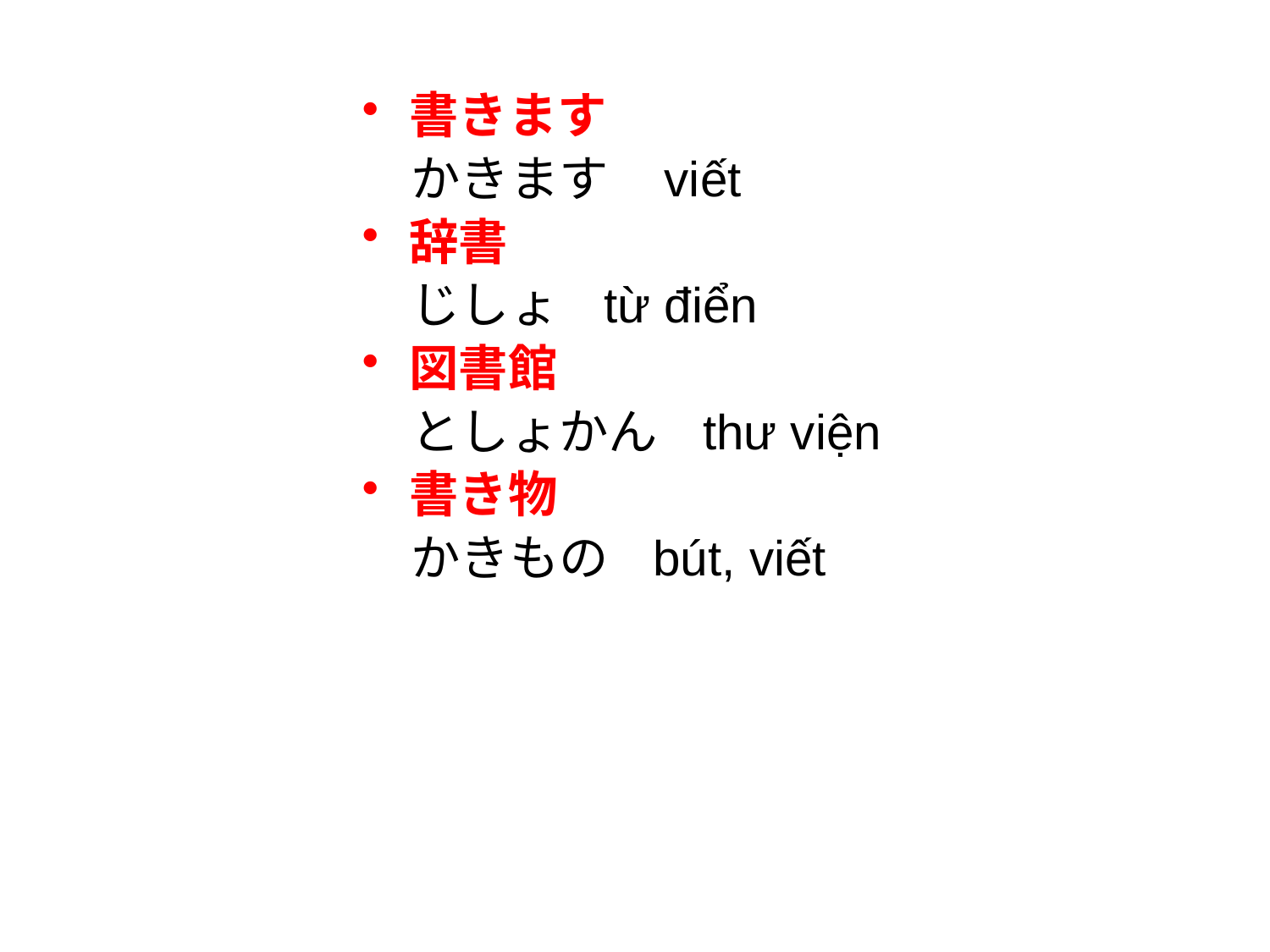

書きます
　かきます    viết
辞書
　じしょ   từ điển
図書館
　としょかん   thư viện
書き物
　かきもの   bút, viết